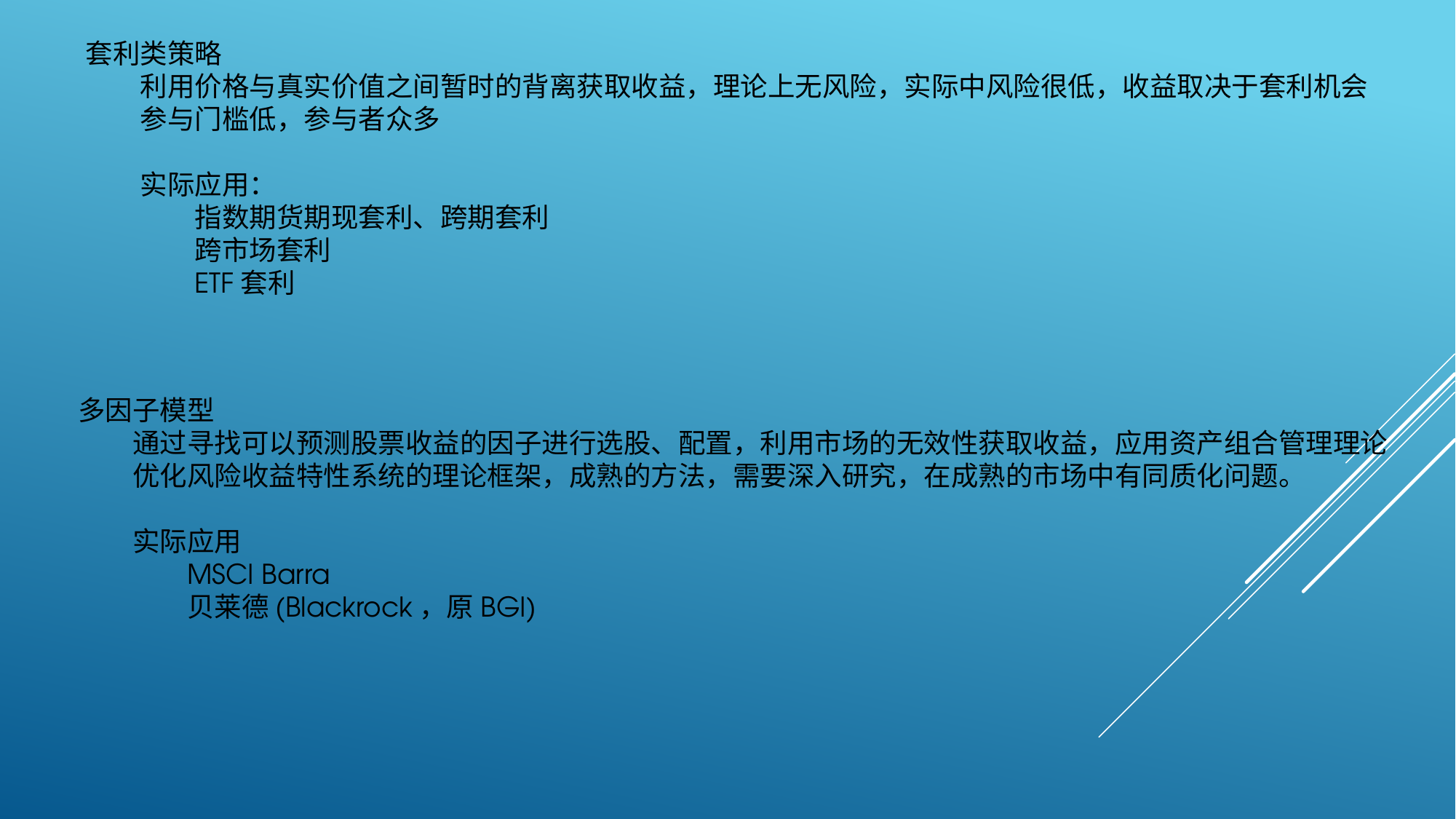

套利类策略
利用价格与真实价值之间暂时的背离获取收益，理论上无风险，实际中风险很低，收益取决于套利机会
参与门槛低，参与者众多

实际应用：
指数期货期现套利、跨期套利
跨市场套利
ETF套利
多因子模型
通过寻找可以预测股票收益的因子进行选股、配置，利用市场的无效性获取收益，应用资产组合管理理论优化风险收益特性系统的理论框架，成熟的方法，需要深入研究，在成熟的市场中有同质化问题。

实际应用
MSCI Barra
贝莱德(Blackrock，原BGI)